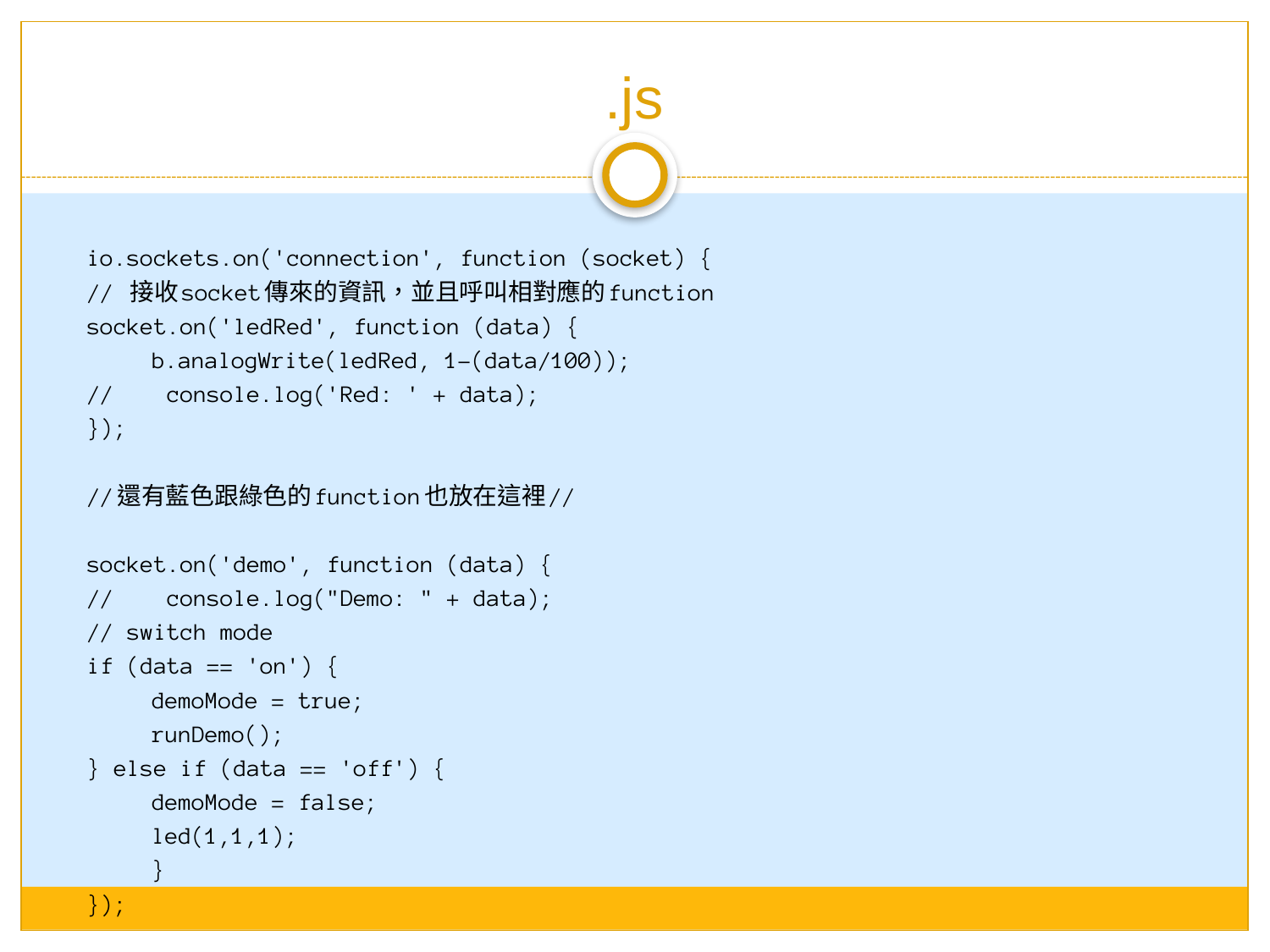

# .js
io.sockets.on('connection', function (socket) {
// 接收socket傳來的資訊，並且呼叫相對應的function
socket.on('ledRed', function (data) {
	b.analogWrite(ledRed, 1-(data/100));
//    console.log('Red: ' + data);
});

//還有藍色跟綠色的function也放在這裡//

socket.on('demo', function (data) {
//    console.log("Demo: " + data);
// switch mode
if (data == 'on') {
	demoMode = true;
	runDemo();
} else if (data == 'off') {
	demoMode = false;
	led(1,1,1);
	}
});